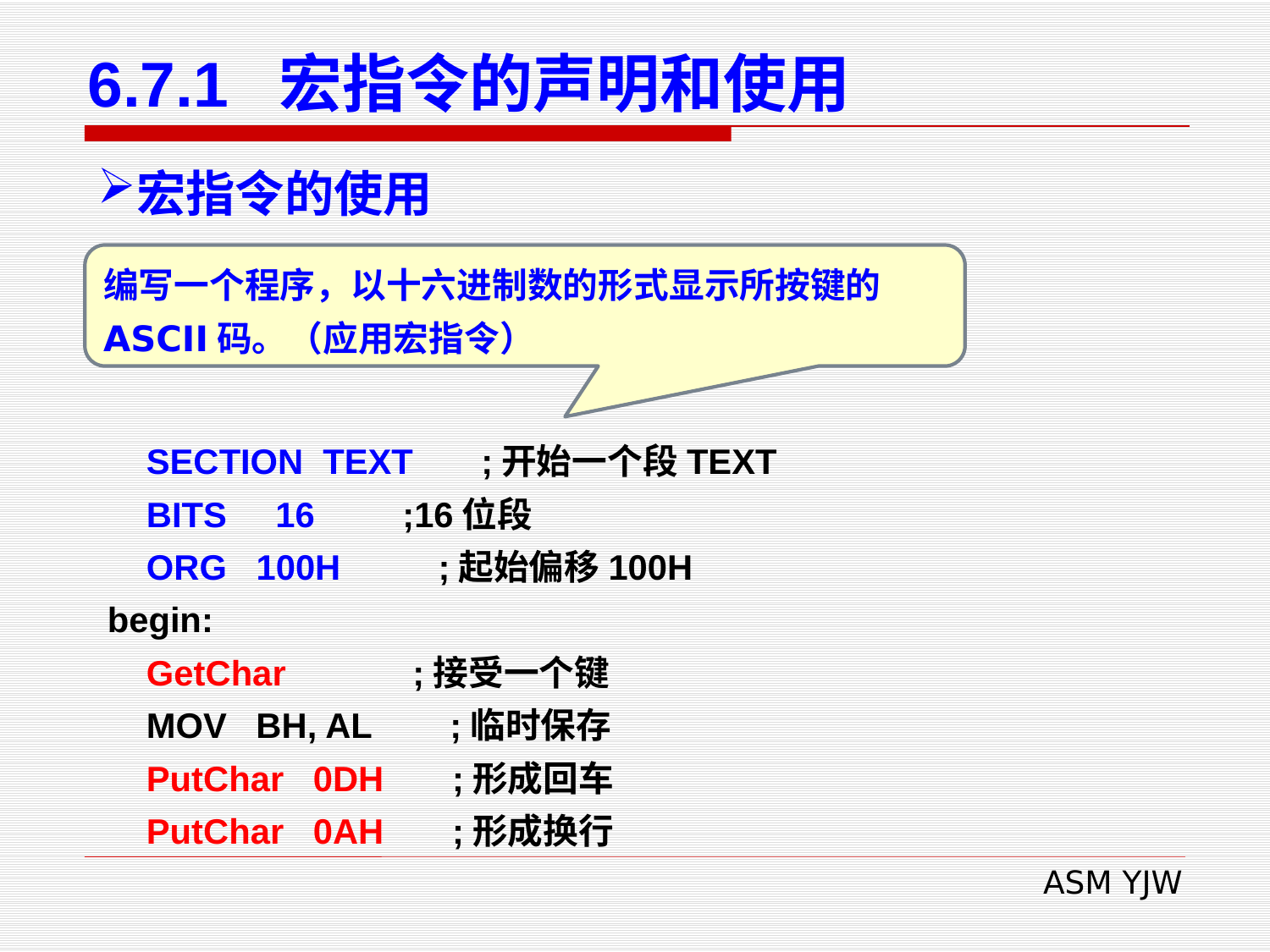

# 6.7.1  宏指令的声明和使用
宏指令的使用
编写一个程序，以十六进制数的形式显示所按键的ASCII码。（应用宏指令）
    SECTION  TEXT       ;开始一个段TEXT
    BITS     16         ;16位段
    ORG   100H          ;起始偏移100H
begin:
    GetChar             ;接受一个键
    MOV   BH, AL        ;临时保存
    PutChar   0DH       ;形成回车
    PutChar   0AH       ;形成换行